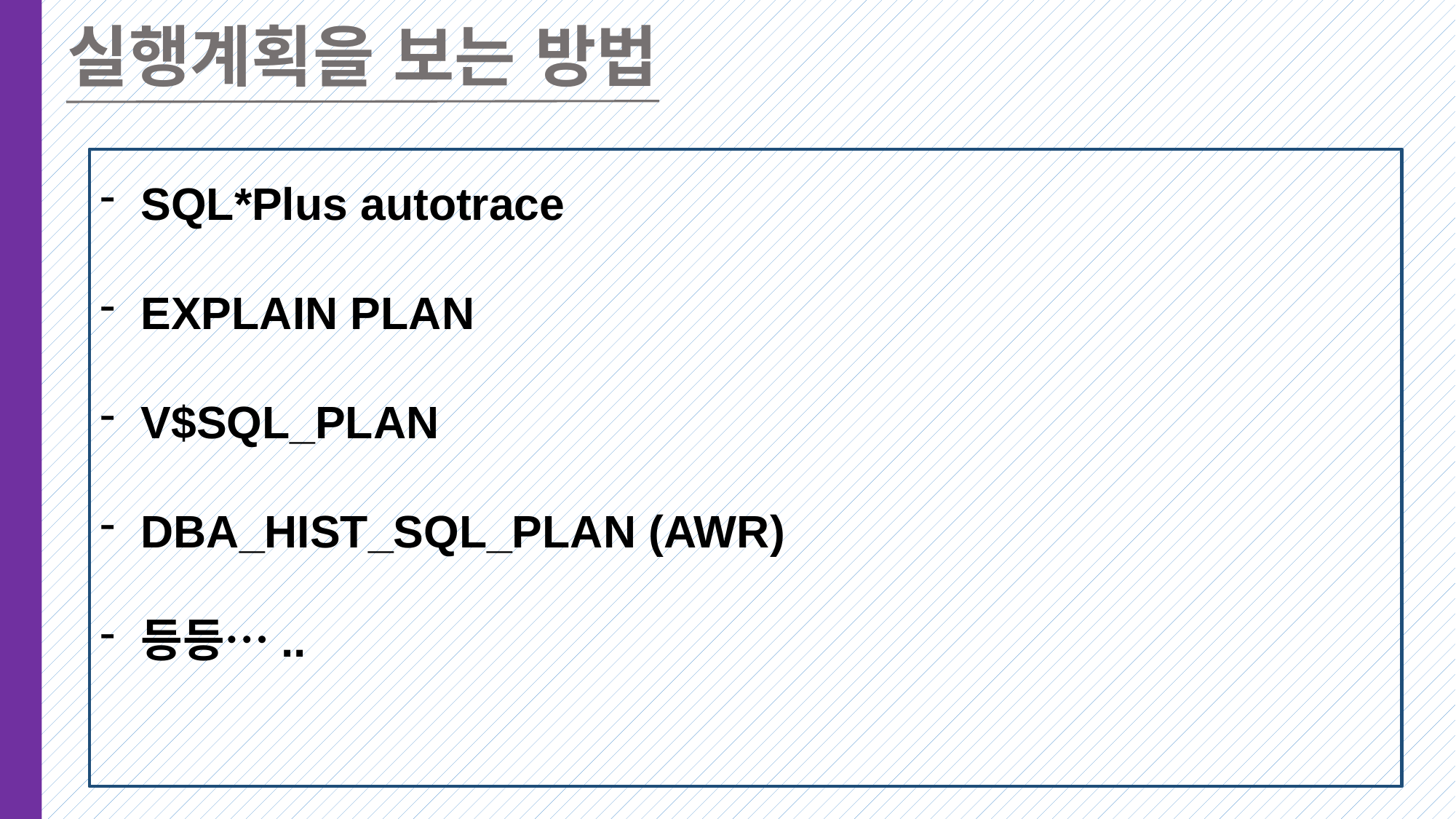

실행계획을 보는 방법
SQL*Plus autotrace

EXPLAIN PLAN

V$SQL_PLAN

DBA_HIST_SQL_PLAN (AWR)

등등…..